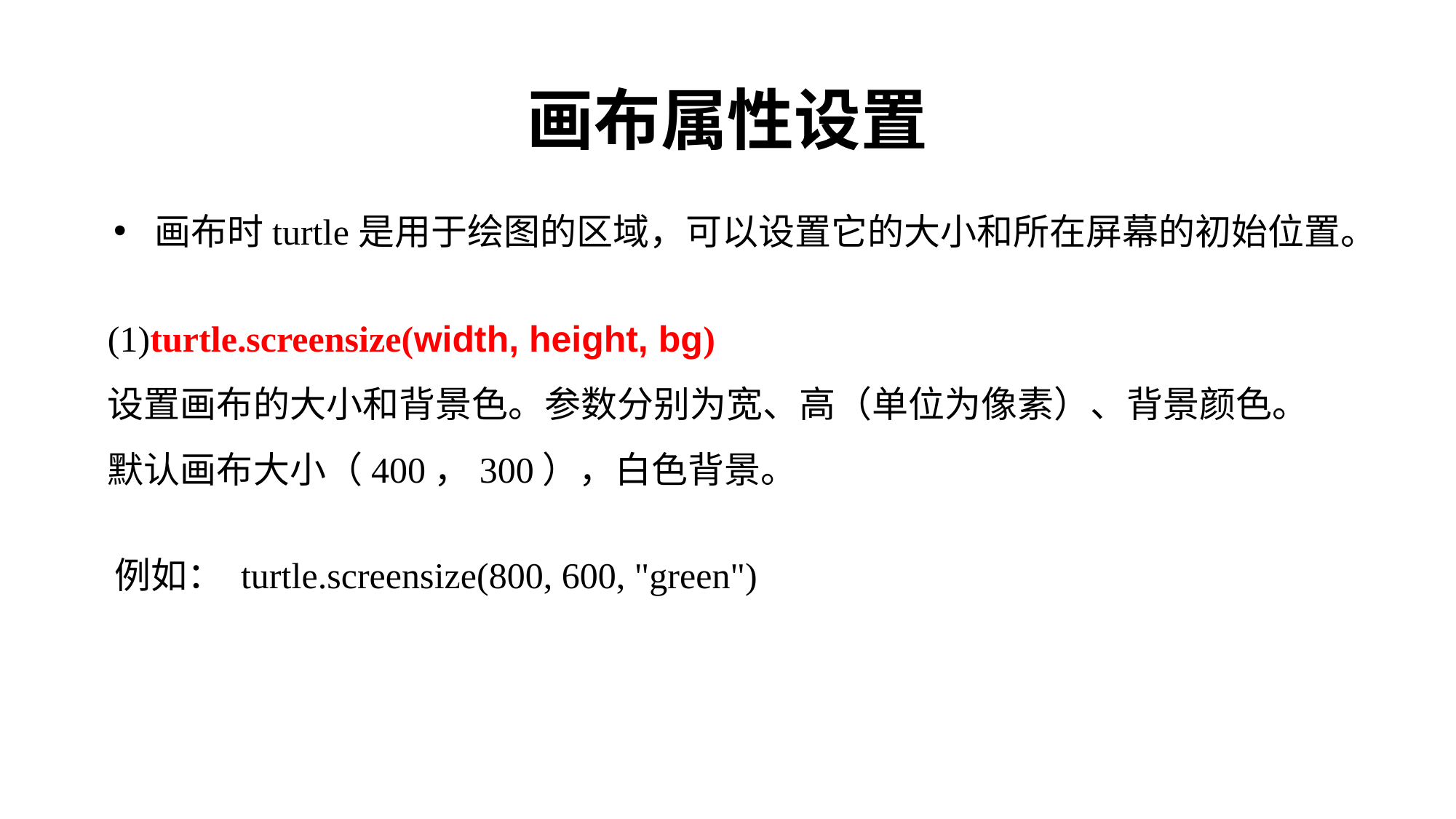

# 画布属性设置
画布时turtle是用于绘图的区域，可以设置它的大小和所在屏幕的初始位置。
(1)turtle.screensize(width, height, bg)
设置画布的大小和背景色。参数分别为宽、高（单位为像素）、背景颜色。
默认画布大小（400，300），白色背景。
例如： turtle.screensize(800, 600, "green")